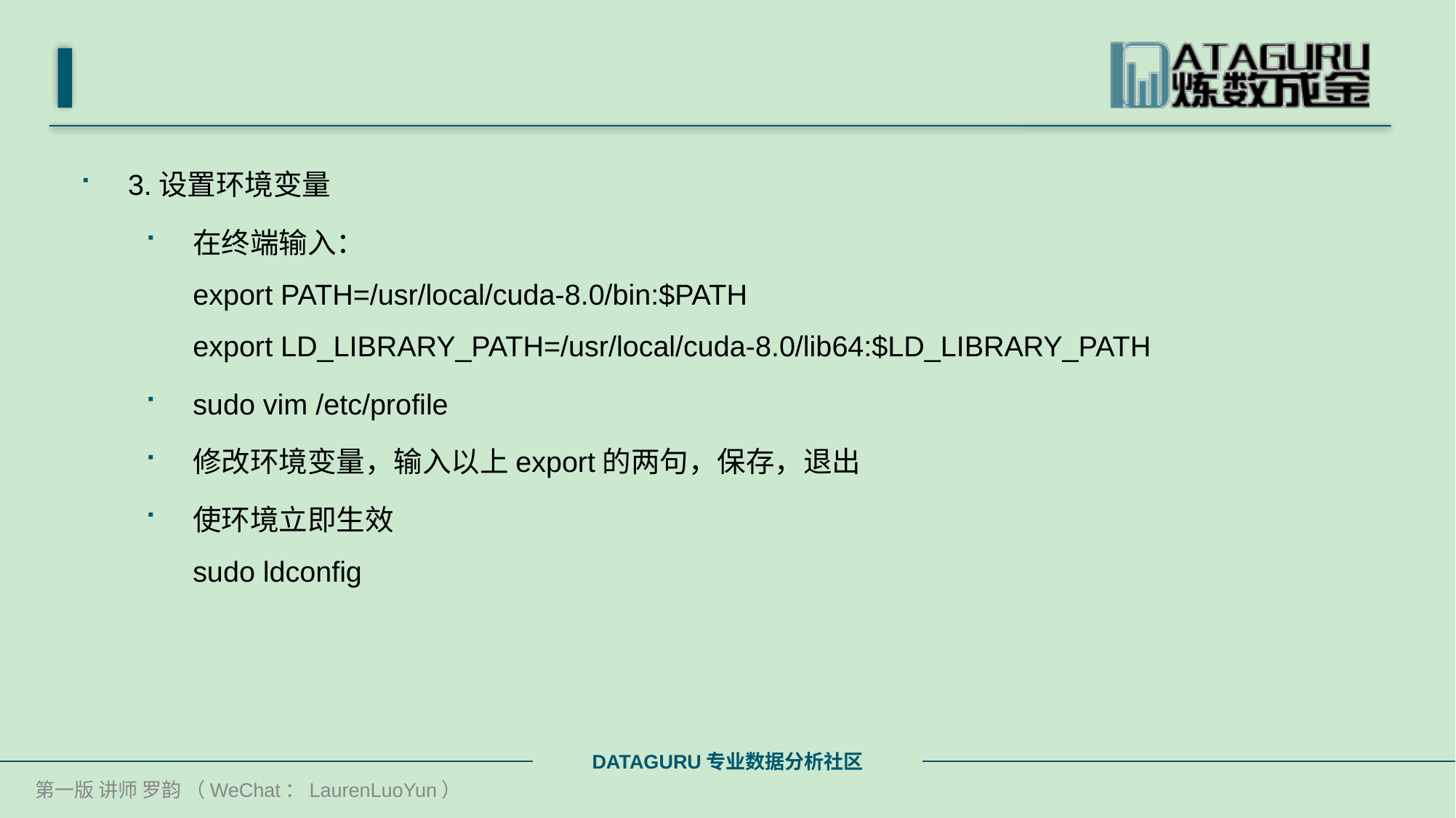

3.设置环境变量
在终端输入：
export PATH=/usr/local/cuda-8.0/bin:$PATH     
export LD_LIBRARY_PATH=/usr/local/cuda-8.0/lib64:$LD_LIBRARY_PATH
sudo vim /etc/profile
修改环境变量，输入以上export的两句，保存，退出
使环境立即生效
sudo ldconfig